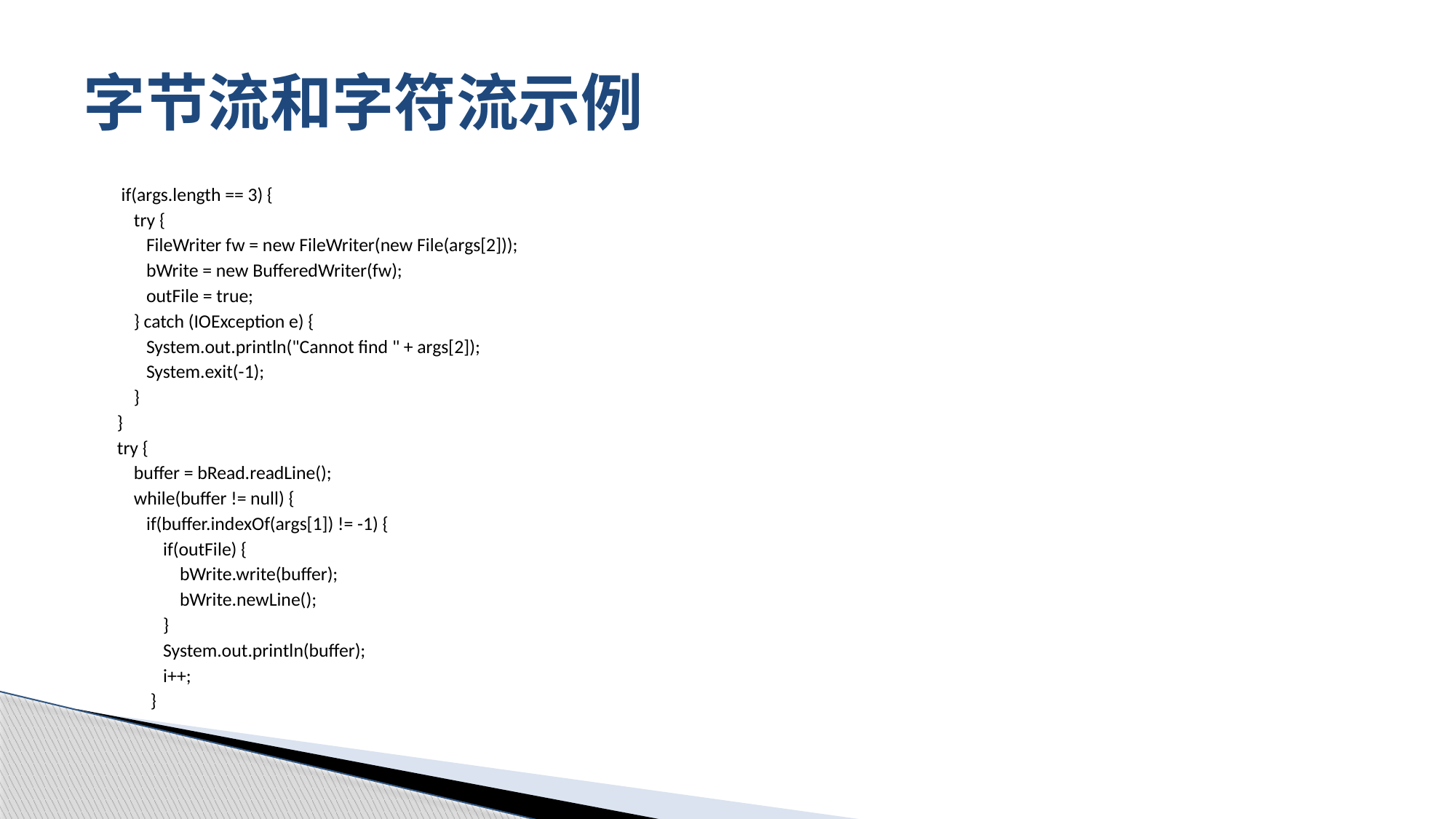

# 字节流和字符流示例
      if(args.length == 3) {
         try {
            FileWriter fw = new FileWriter(new File(args[2]));
            bWrite = new BufferedWriter(fw);
            outFile = true;
         } catch (IOException e) {
            System.out.println("Cannot find " + args[2]);
            System.exit(-1);
         }
     }
     try {
         buffer = bRead.readLine();
         while(buffer != null) {
            if(buffer.indexOf(args[1]) != -1) {
                if(outFile) {
                    bWrite.write(buffer);
                    bWrite.newLine();
                }
                System.out.println(buffer);
                i++;
             }